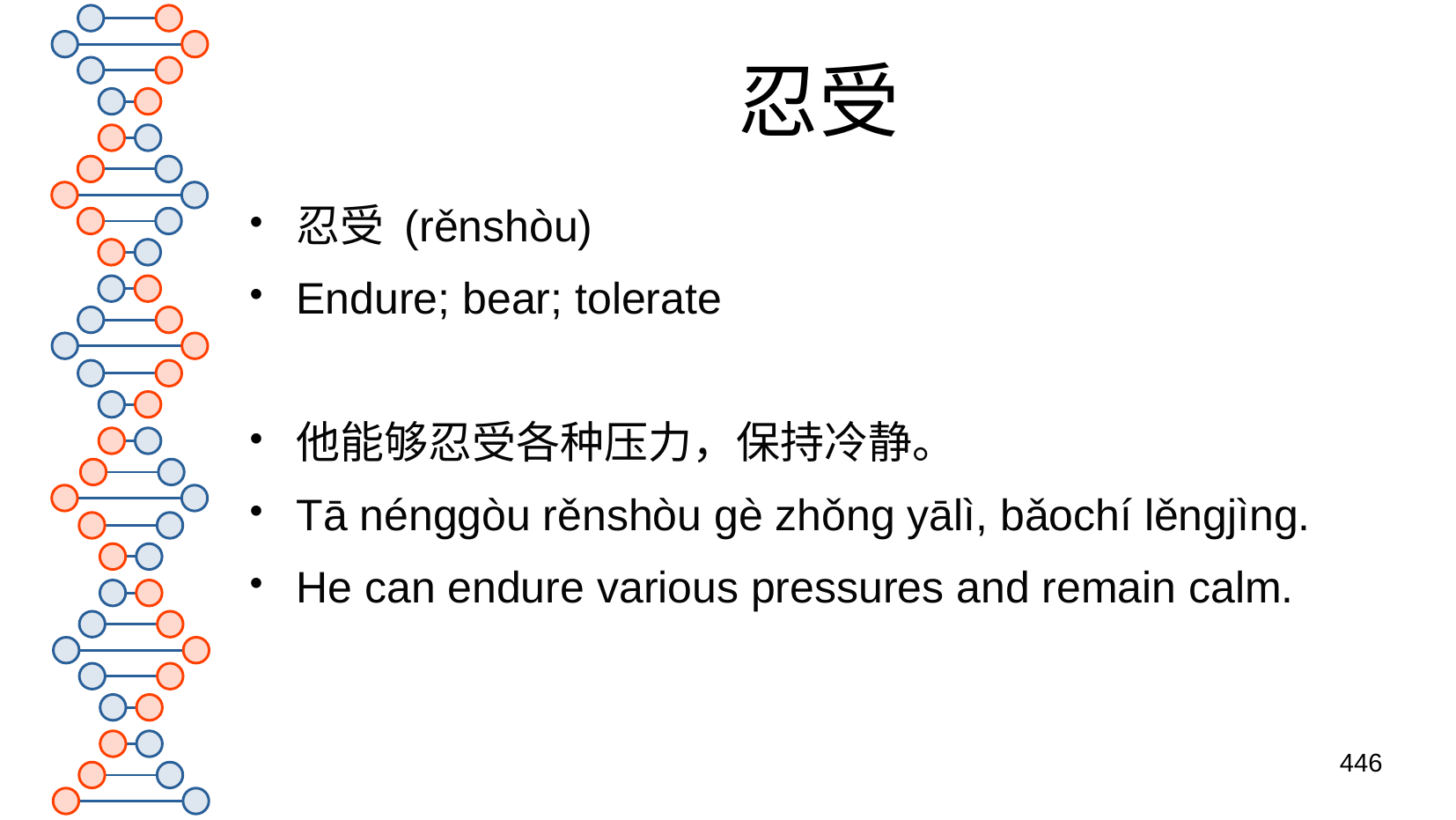

# 忍受
忍受 (rěnshòu)
Endure; bear; tolerate

他能够忍受各种压力，保持冷静。
Tā nénggòu rěnshòu gè zhǒng yālì, bǎochí lěngjìng.
He can endure various pressures and remain calm.

446